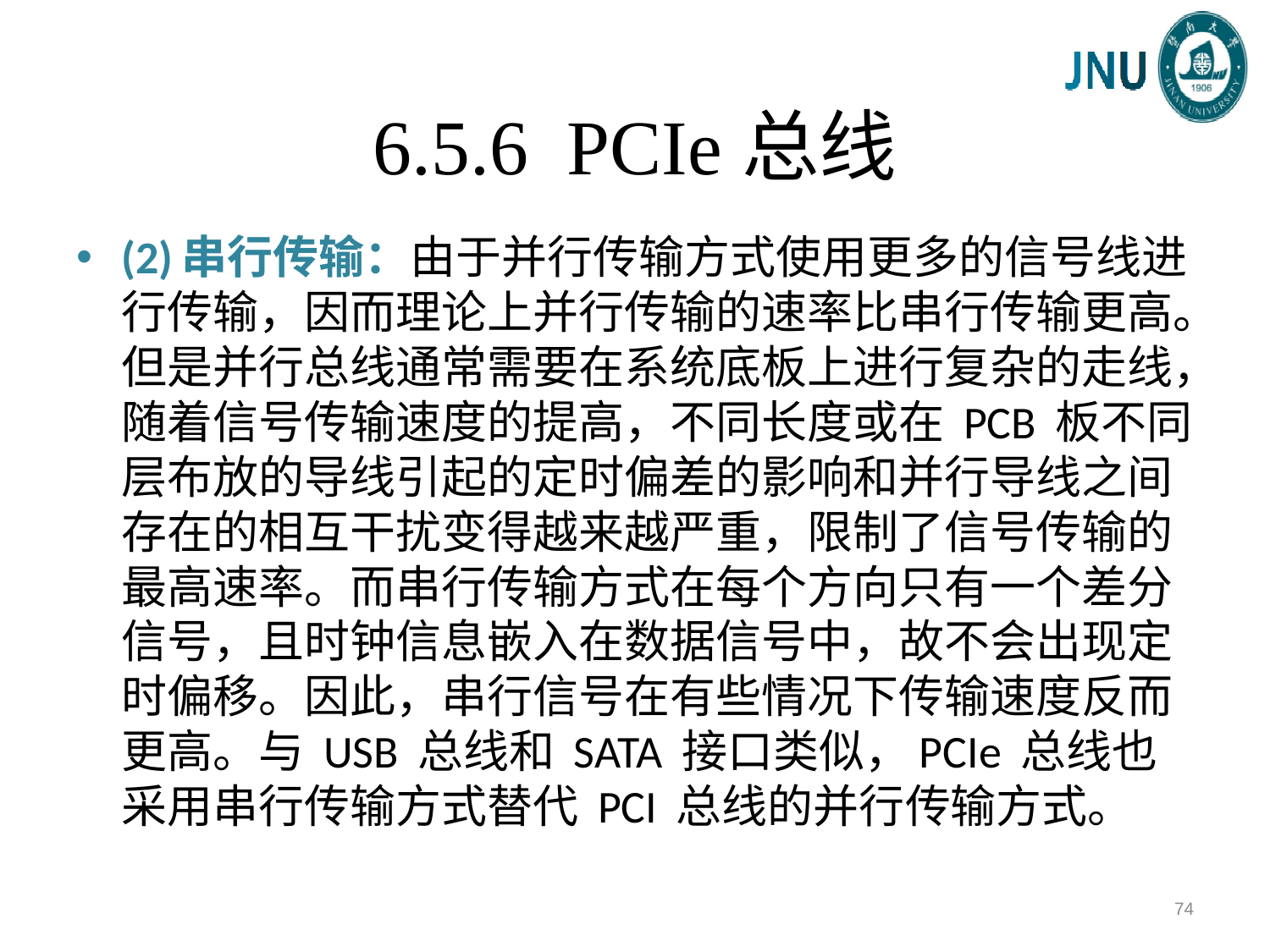

# 6.5.6  PCIe总线
(2)串行传输：由于并行传输方式使用更多的信号线进行传输，因而理论上并行传输的速率比串行传输更高。但是并行总线通常需要在系统底板上进行复杂的走线，随着信号传输速度的提高，不同长度或在 PCB 板不同层布放的导线引起的定时偏差的影响和并行导线之间存在的相互干扰变得越来越严重，限制了信号传输的最高速率。而串行传输方式在每个方向只有一个差分信号，且时钟信息嵌入在数据信号中，故不会出现定时偏移。因此，串行信号在有些情况下传输速度反而更高。与 USB 总线和 SATA 接口类似，PCIe 总线也采用串行传输方式替代 PCI 总线的并行传输方式。
74